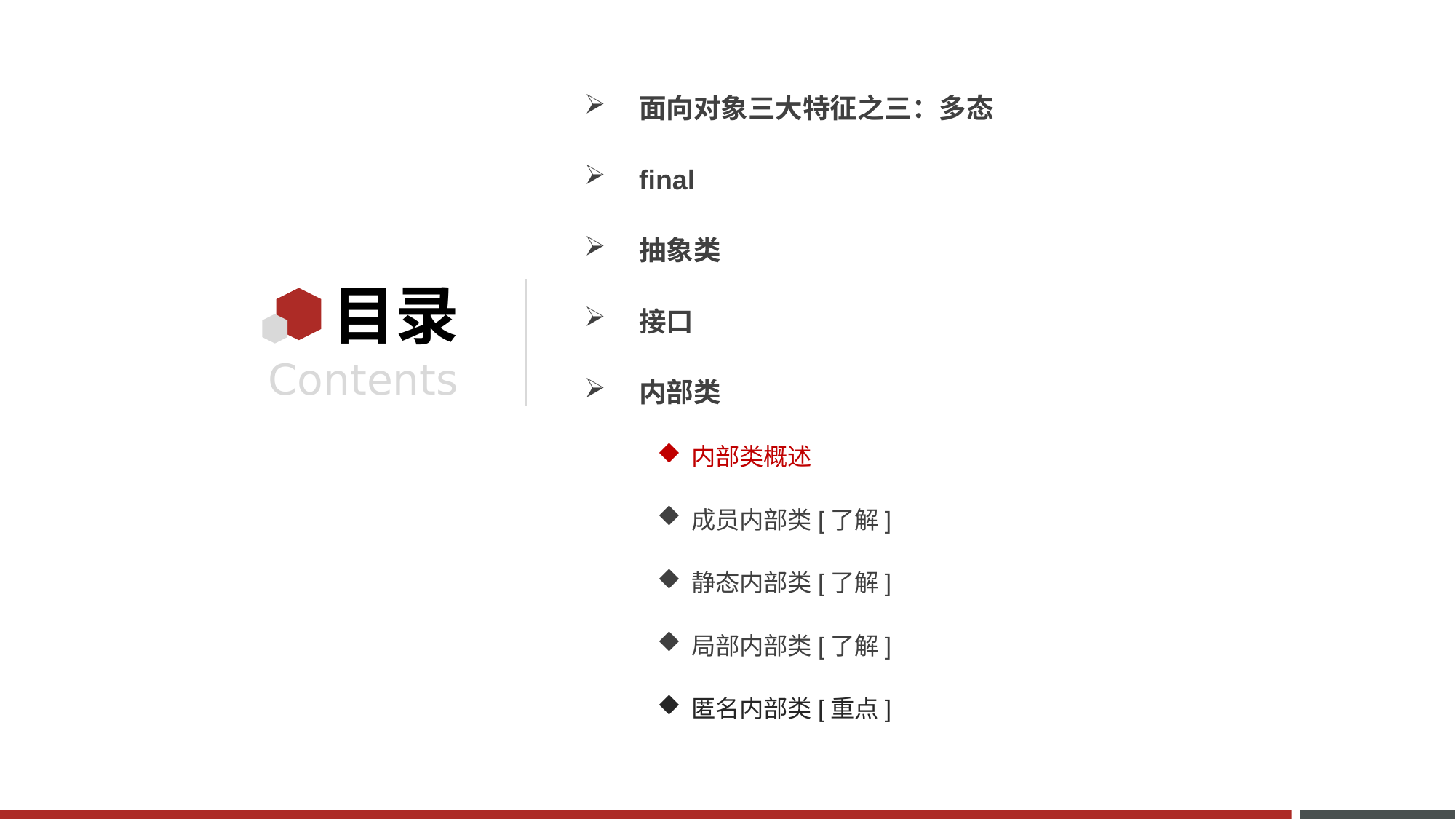

面向对象三大特征之三：多态
final
抽象类
接口
内部类
内部类概述
成员内部类[了解]
静态内部类[了解]
局部内部类[了解]
匿名内部类[重点]